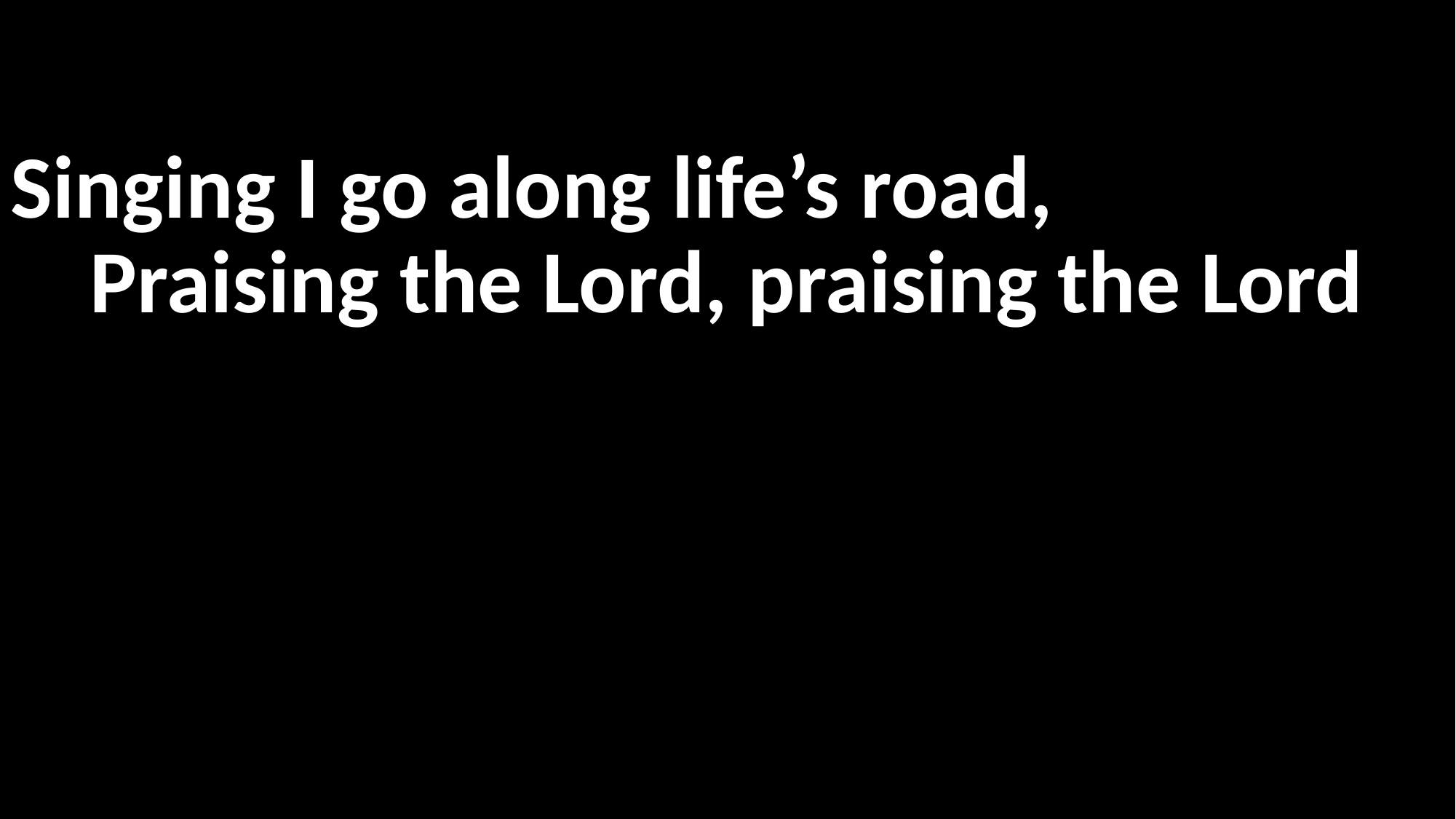

Singing I go along life’s road,
Praising the Lord, praising the Lord
주님을 찬송하면서
할렐루야 할렐루야